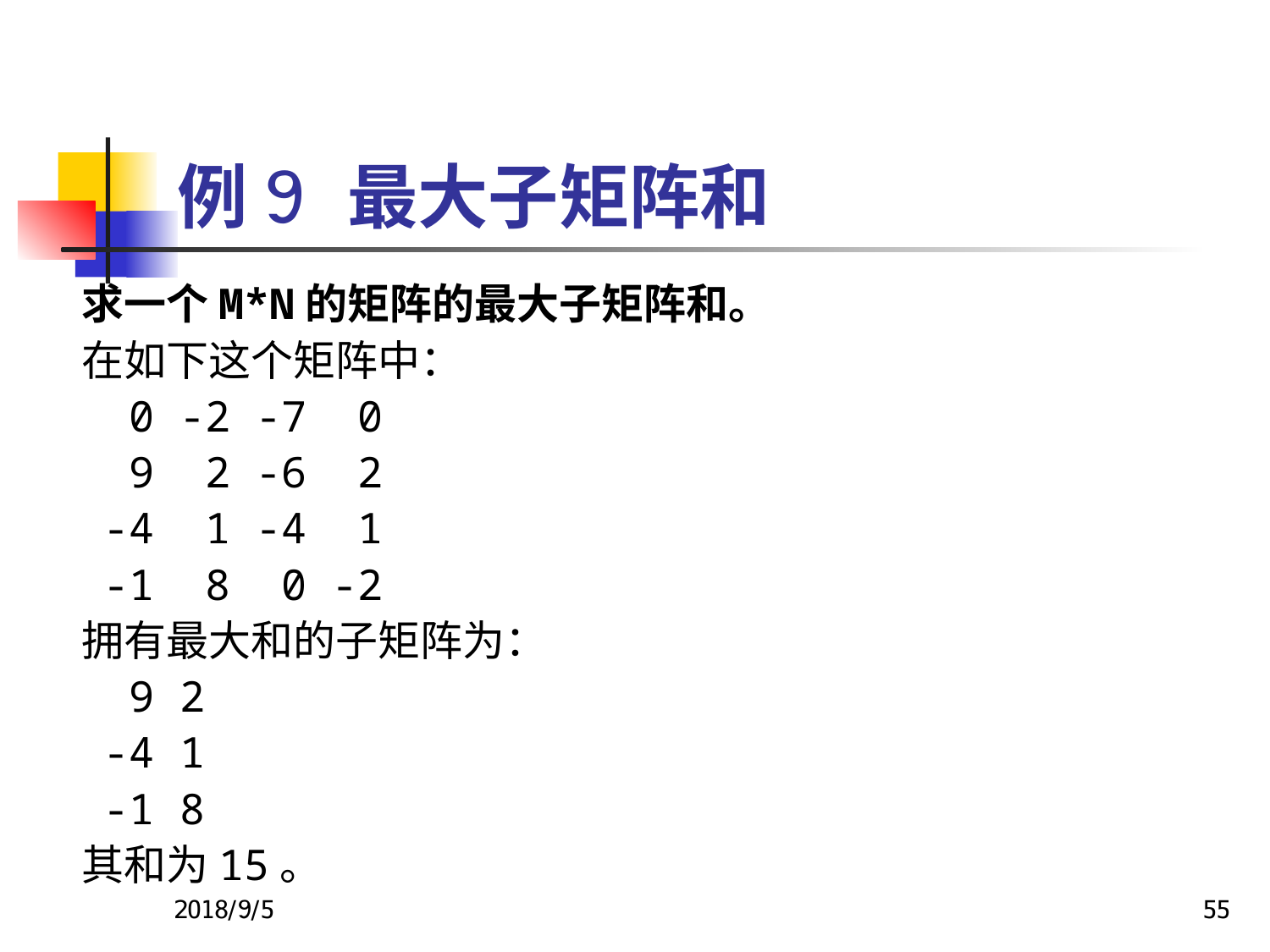

# 例9 最大子矩阵和
  求一个M*N的矩阵的最大子矩阵和。
  在如下这个矩阵中：
   0 -2 -7  0
   9  2 -6  2
  -4  1 -4  1
  -1  8  0 -2
  拥有最大和的子矩阵为：
   9 2
  -4 1
  -1 8
  其和为15。
2018/9/5
55